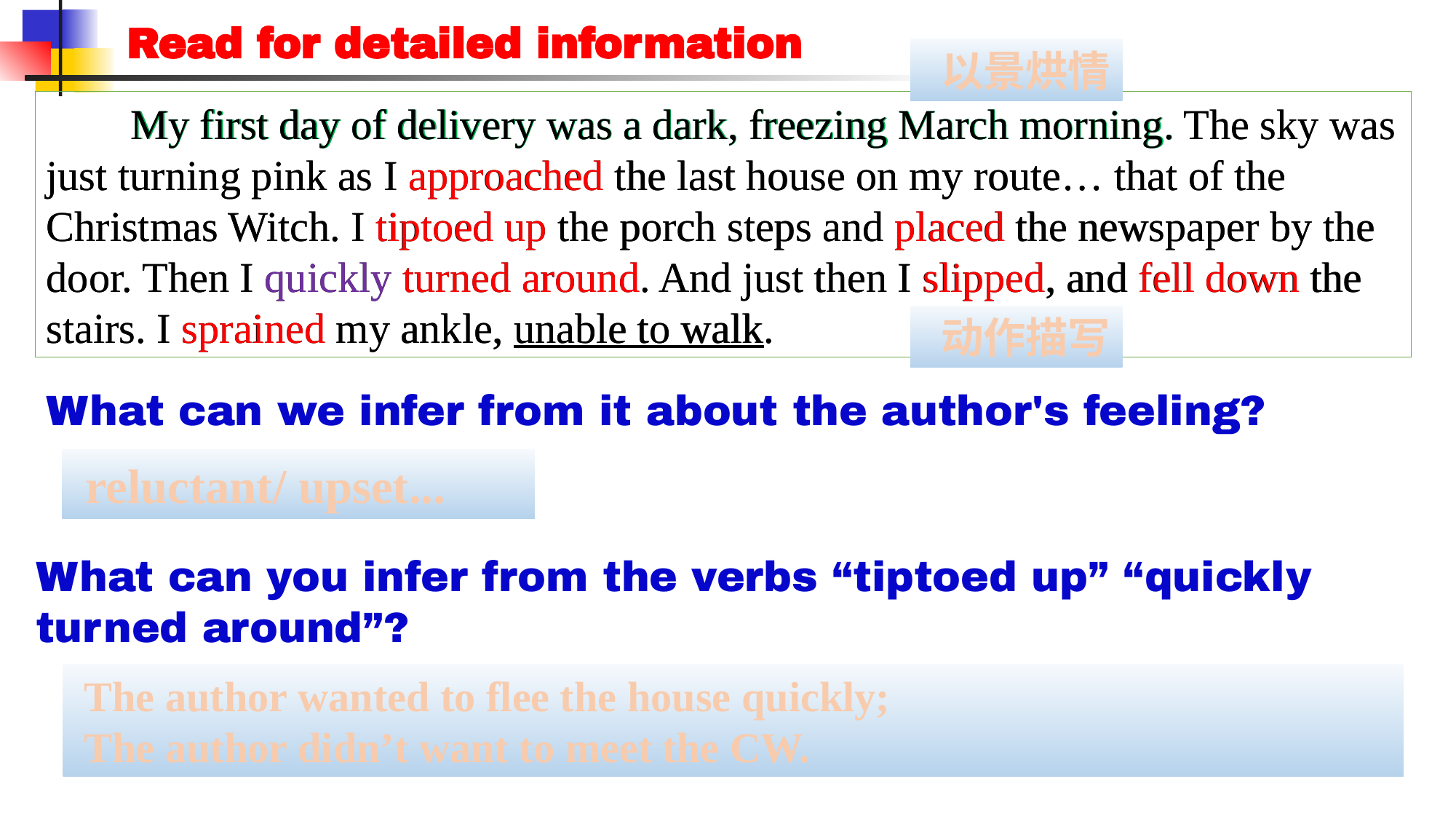

Read for detailed information
 以景烘情
        My first day of delivery was a dark, freezing March morning. The sky was just turning pink as I approached the last house on my route… that of the Christmas Witch. I tiptoed up the porch steps and placed the newspaper by the door. Then I quickly turned around. And just then I slipped, and fell down the stairs. I sprained my ankle, unable to walk.
My first day of delivery was a dark, freezing March morning.
        My first day of delivery was a dark, freezing March morning. The sky was just turning pink as I approached the last house on my route… that of the Christmas Witch. I tiptoed up the porch steps and placed the newspaper by the door. Then I quickly turned around. And just then I slipped, and fell down the stairs. I sprained my ankle, unable to walk.
 动作描写
What can we infer from it about the author's feeling?
 reluctant/ upset...
What can you infer from the verbs “tiptoed up” “quickly turned around”?
 The author wanted to flee the house quickly;
 The author didn’t want to meet the CW.